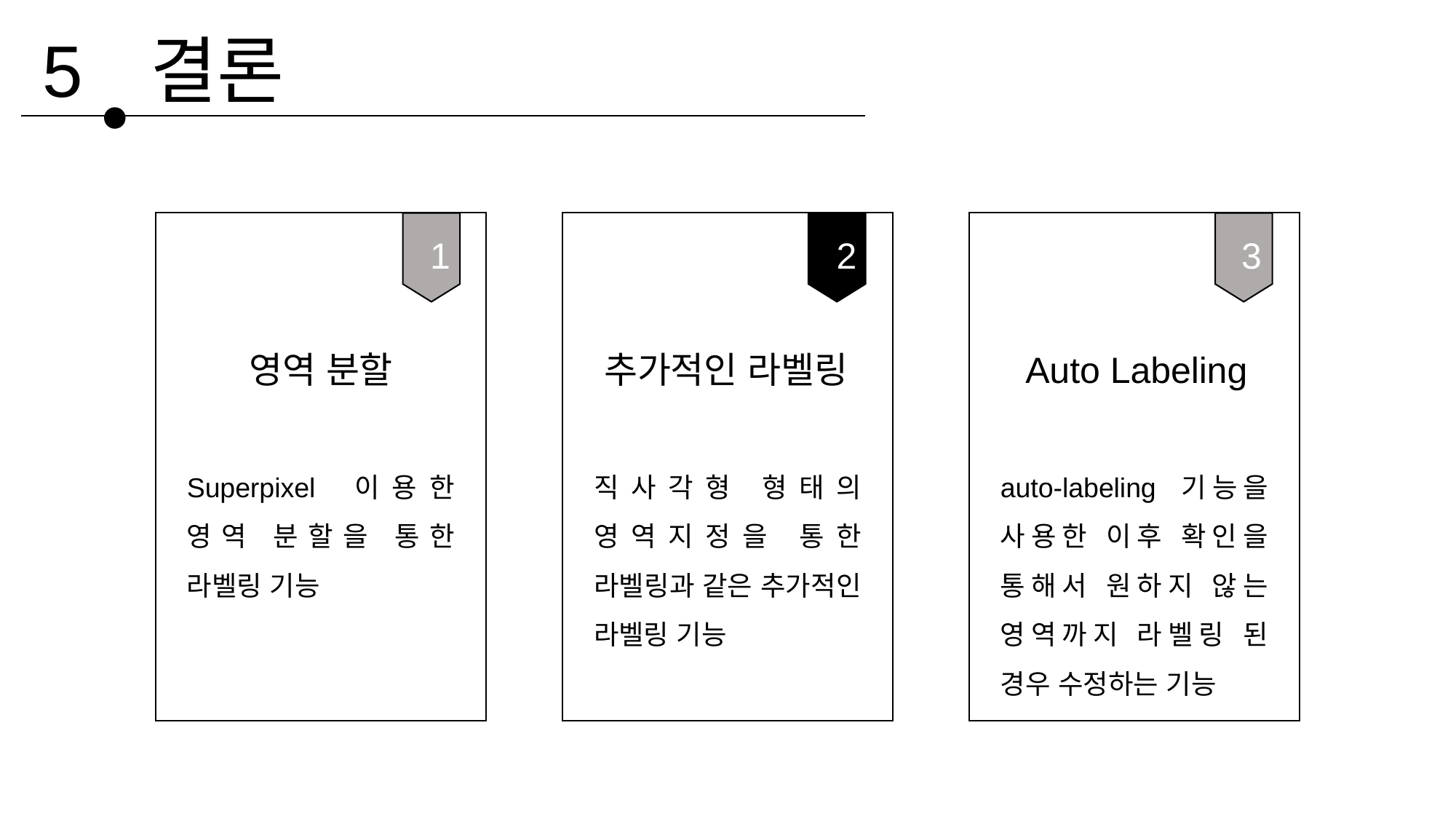

5
결론

1
2
3
Auto Labeling
추가적인 라벨링
영역 분할

Superpixel 이용한 영역 분할을 통한 라벨링 기능
직사각형 형태의 영역지정을 통한 라벨링과 같은 추가적인 라벨링 기능
auto-labeling 기능을 사용한 이후 확인을 통해서 원하지 않는 영역까지 라벨링 된 경우 수정하는 기능